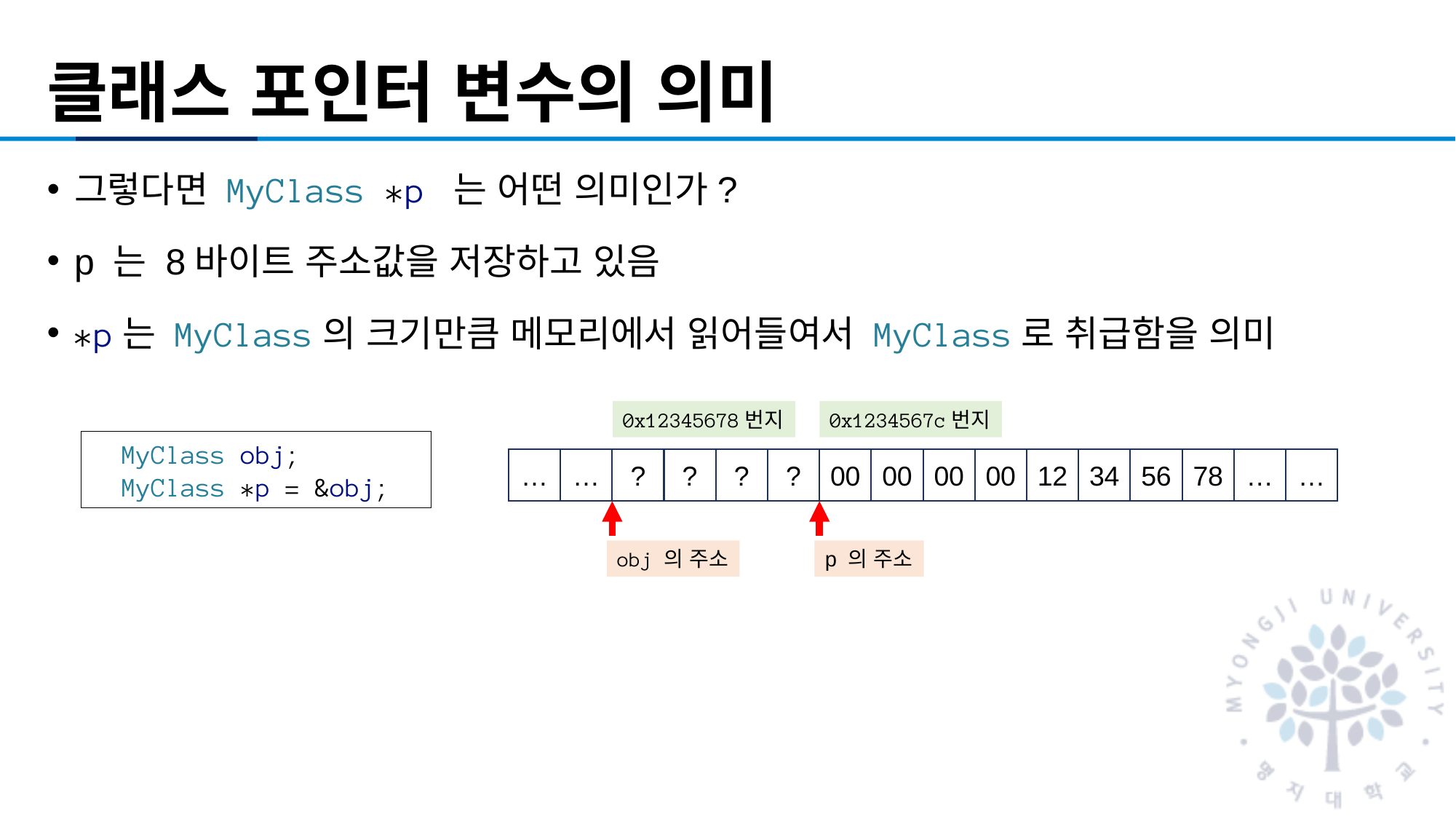

# 클래스 포인터 변수의 의미
그렇다면 MyClass *p 는 어떤 의미인가?
p 는 8바이트 주소값을 저장하고 있음
*p는 MyClass의 크기만큼 메모리에서 읽어들여서 MyClass로 취급함을 의미
0x12345678번지
0x1234567c번지
  MyClass obj;
  MyClass *p = &obj;
…
…
?
?
?
?
00
00
00
00
12
34
56
78
…
…
obj 의 주소
p 의 주소